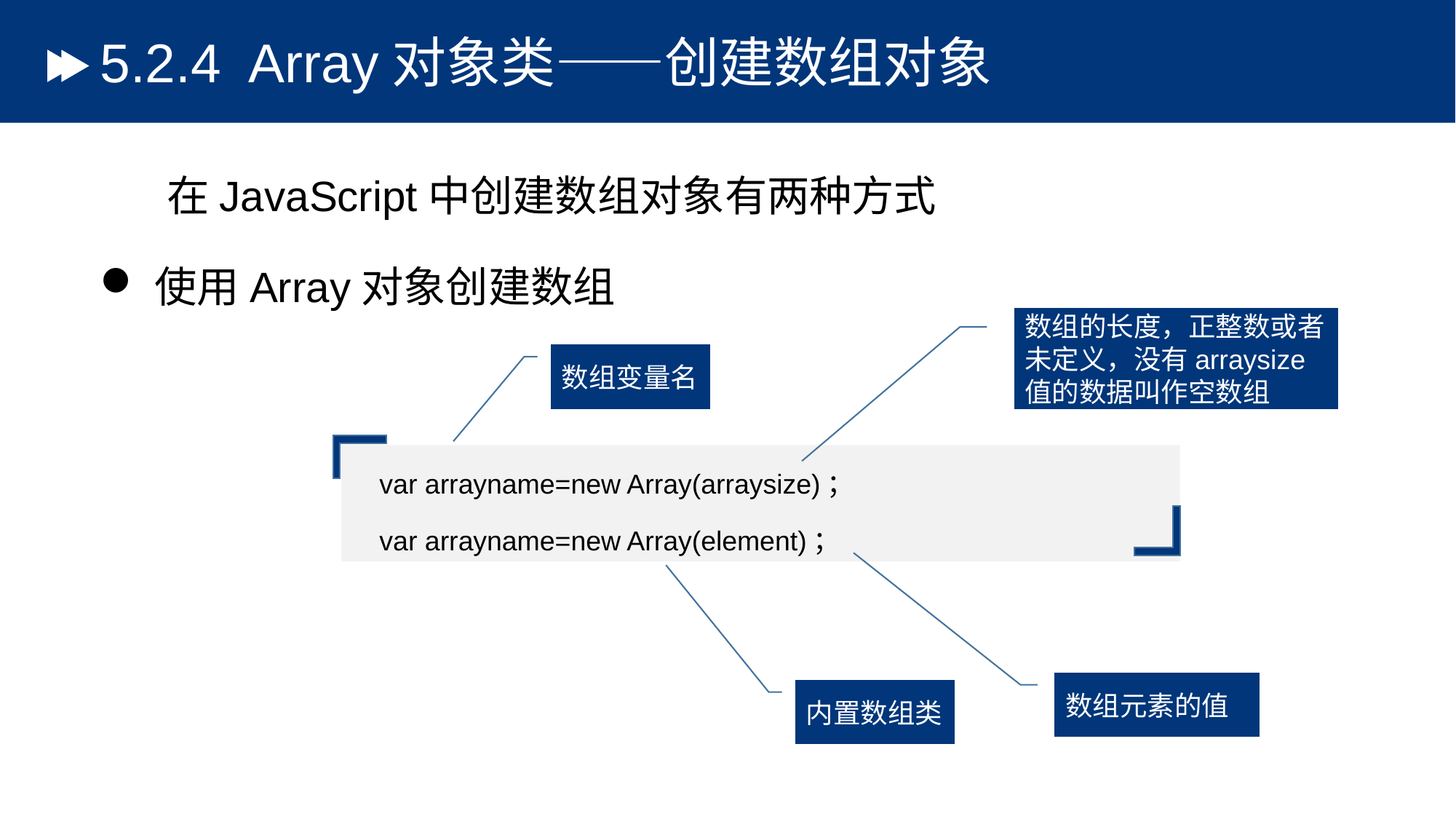

# 5.2.4  Array对象类——创建数组对象
      在JavaScript中创建数组对象有两种方式
使用Array对象创建数组
数组的长度，正整数或者未定义，没有arraysize值的数据叫作空数组
数组变量名

var arrayname=new Array(arraysize)；
var arrayname=new Array(element)；

数组元素的值
内置数组类